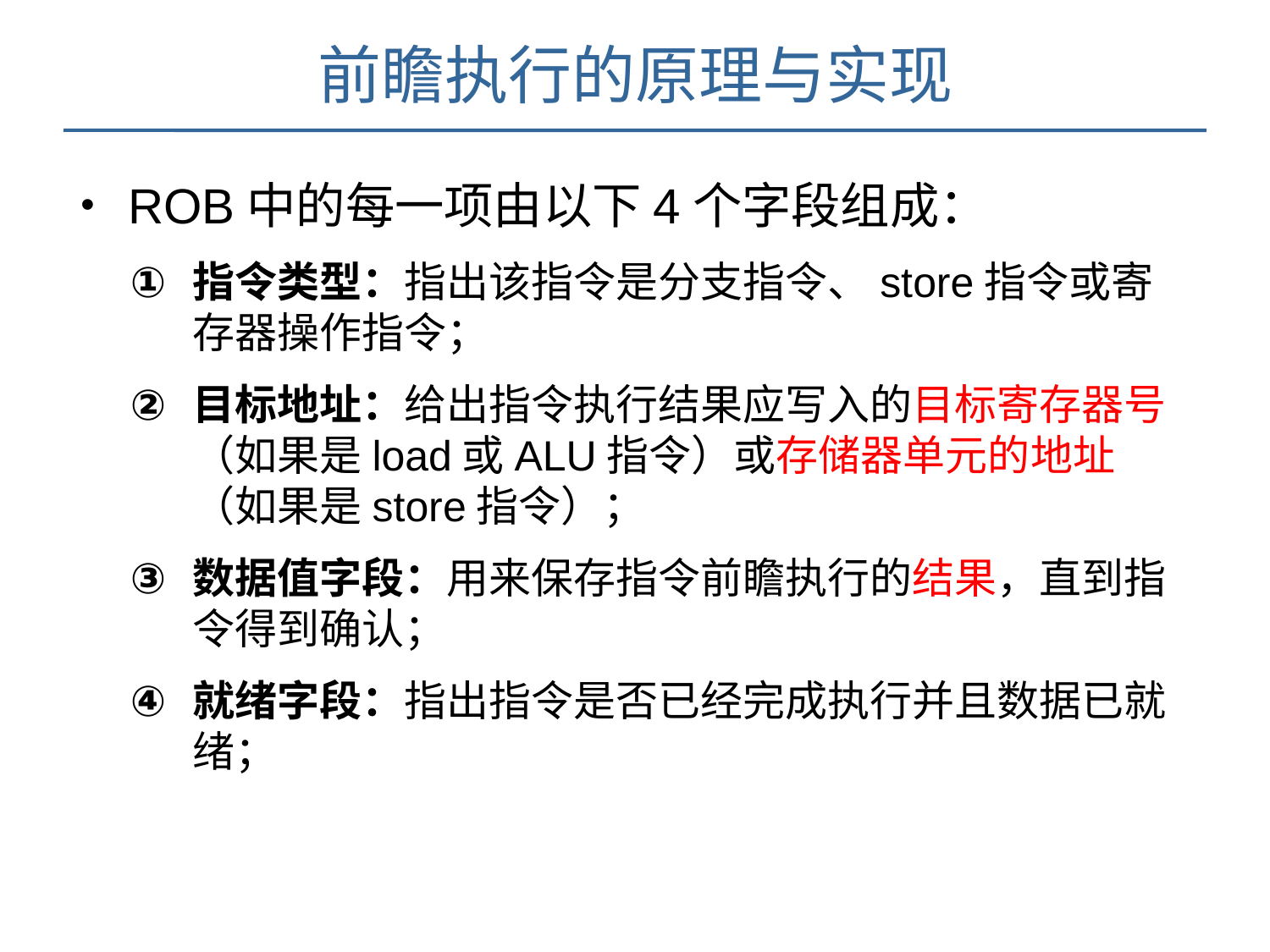

前瞻执行的原理与实现
ROB中的每一项由以下4个字段组成：
指令类型：指出该指令是分支指令、store指令或寄存器操作指令；
目标地址：给出指令执行结果应写入的目标寄存器号（如果是load或ALU指令）或存储器单元的地址（如果是store指令）；
数据值字段：用来保存指令前瞻执行的结果，直到指令得到确认；
就绪字段：指出指令是否已经完成执行并且数据已就绪；